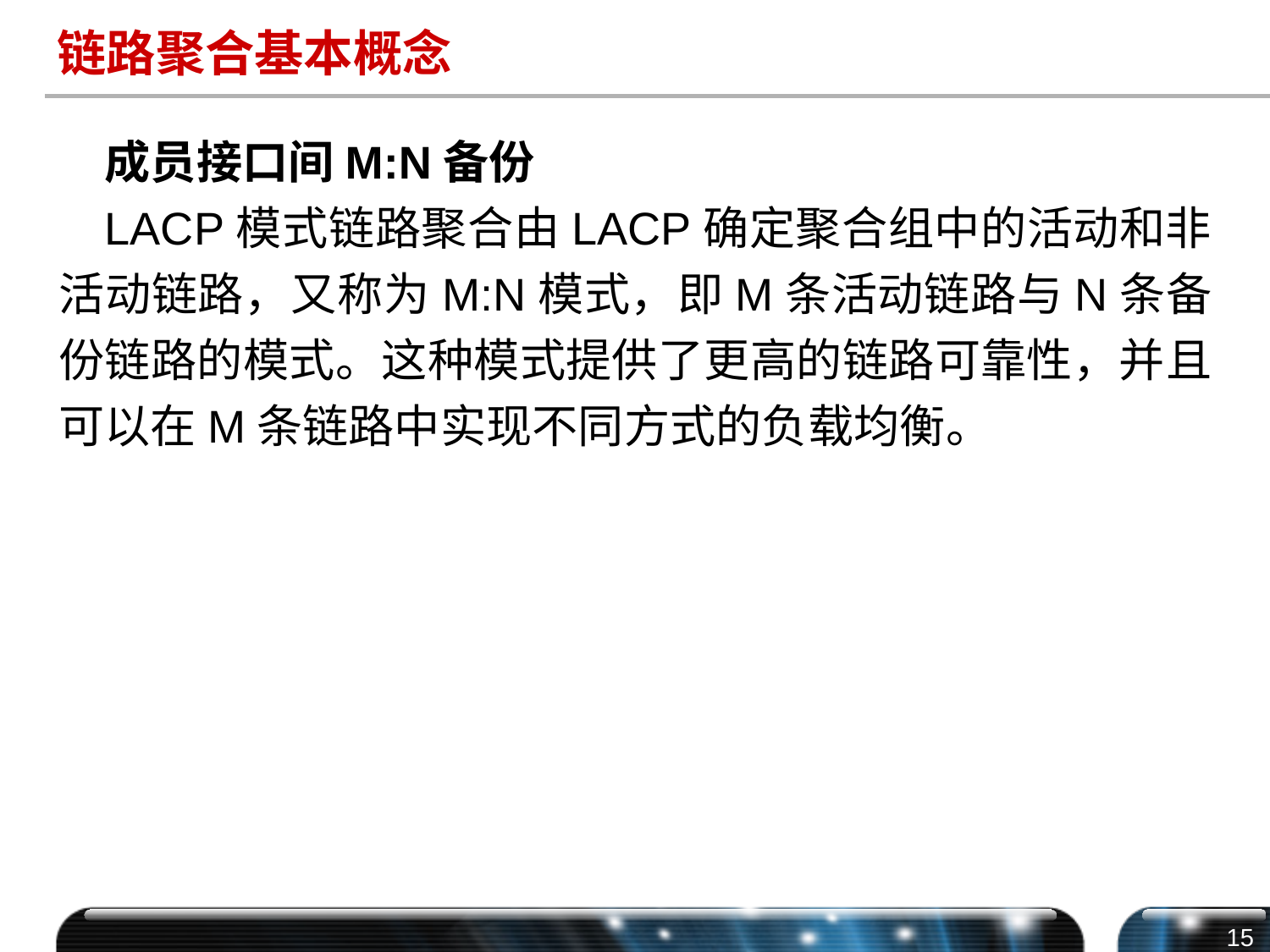

# 链路聚合基本概念
成员接口间M:N备份
LACP模式链路聚合由LACP确定聚合组中的活动和非活动链路，又称为M:N模式，即M条活动链路与N条备份链路的模式。这种模式提供了更高的链路可靠性，并且可以在M条链路中实现不同方式的负载均衡。